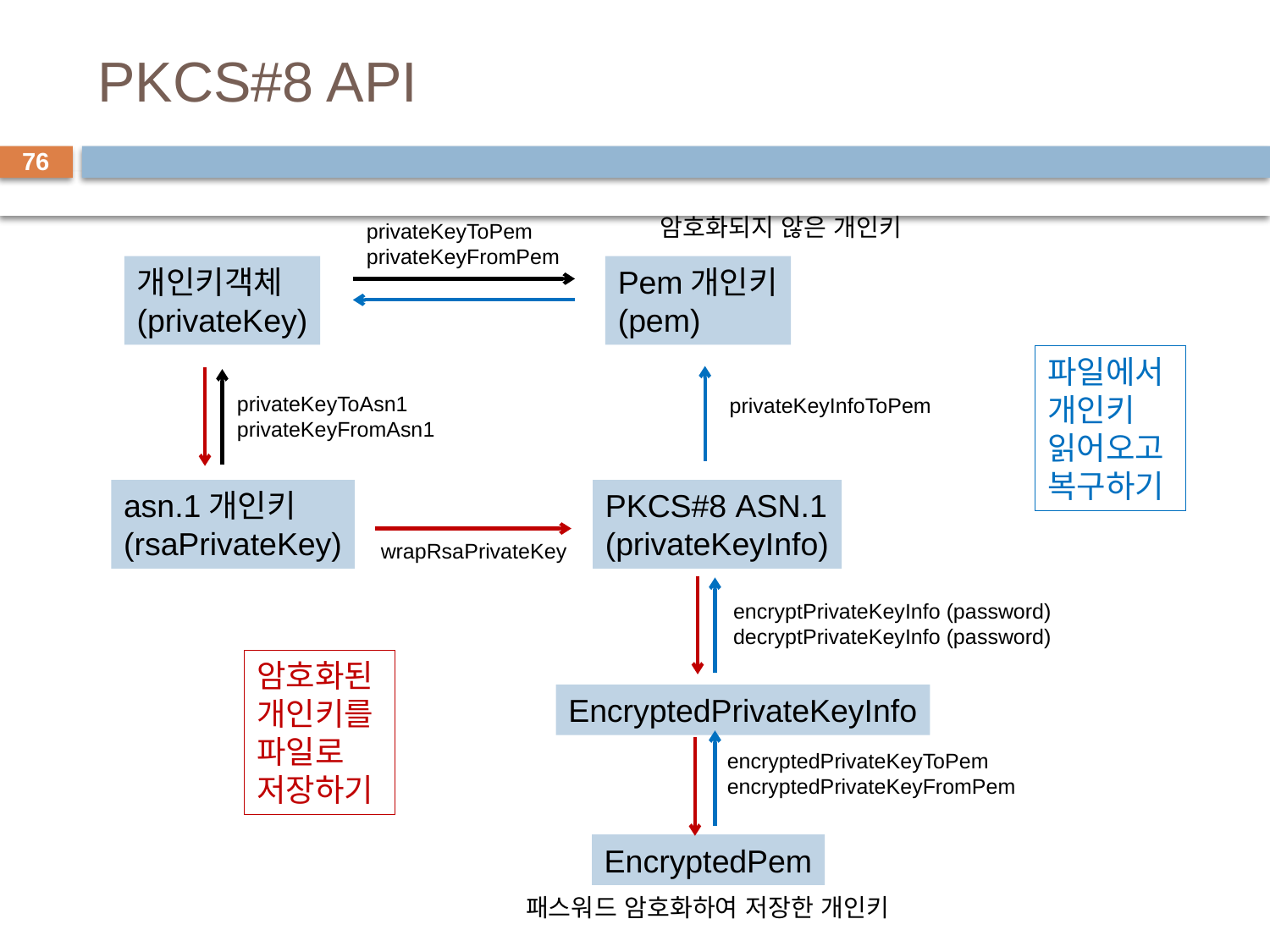

# PKCS#8 API
76
암호화되지 않은 개인키
privateKeyToPem
privateKeyFromPem
개인키객체
(privateKey)
Pem개인키
(pem)
파일에서
개인키
읽어오고
복구하기
privateKeyToAsn1
privateKeyFromAsn1
privateKeyInfoToPem
PKCS#8 ASN.1
(privateKeyInfo)
asn.1개인키
(rsaPrivateKey)
wrapRsaPrivateKey
encryptPrivateKeyInfo (password)
decryptPrivateKeyInfo (password)
암호화된
개인키를
파일로
저장하기
EncryptedPrivateKeyInfo
encryptedPrivateKeyToPem
encryptedPrivateKeyFromPem
EncryptedPem
패스워드 암호화하여 저장한 개인키